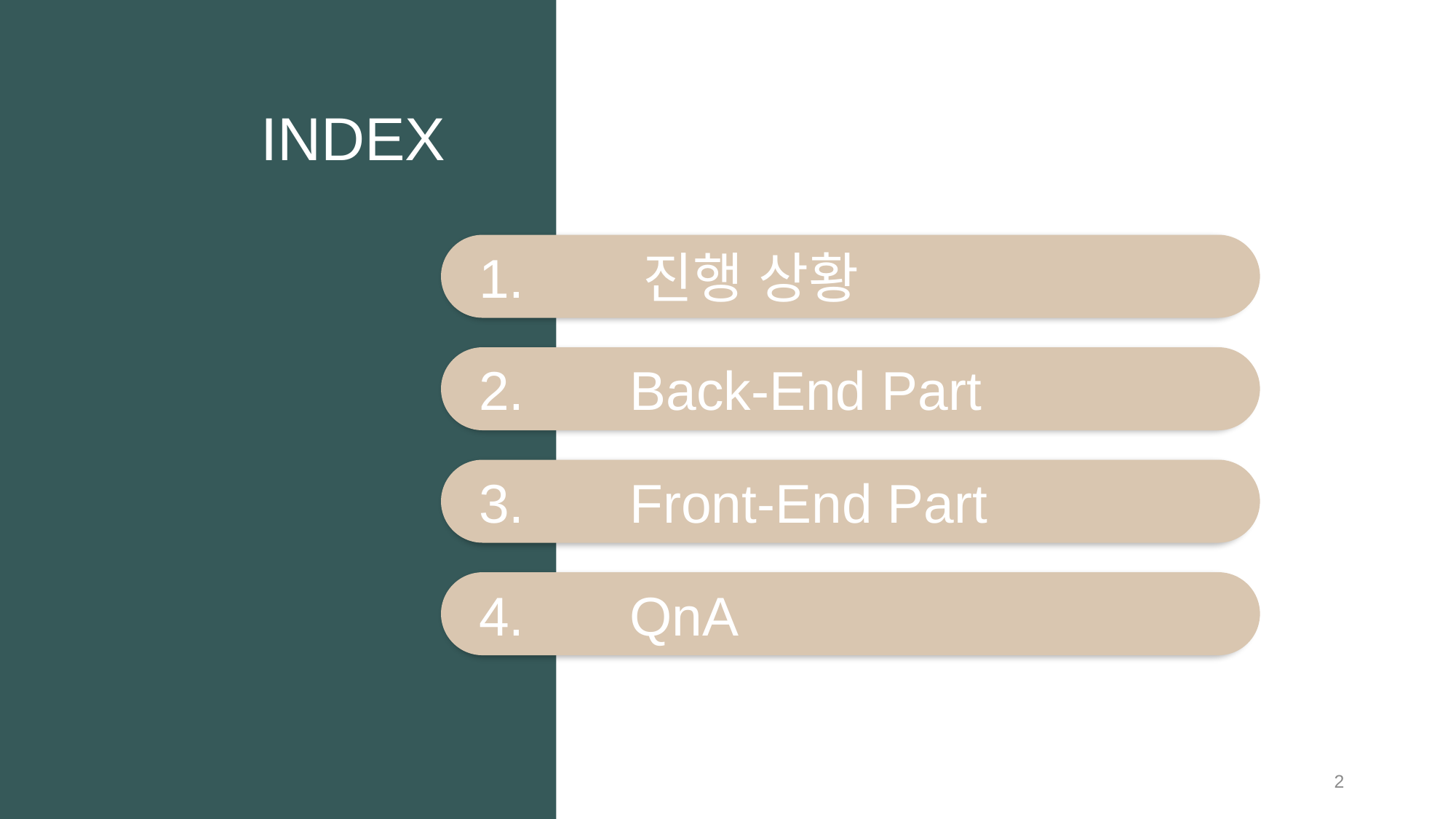

INDEX
 1.       진행 상황
 2.       Back-End Part
 3.       Front-End Part
 4.       QnA
2